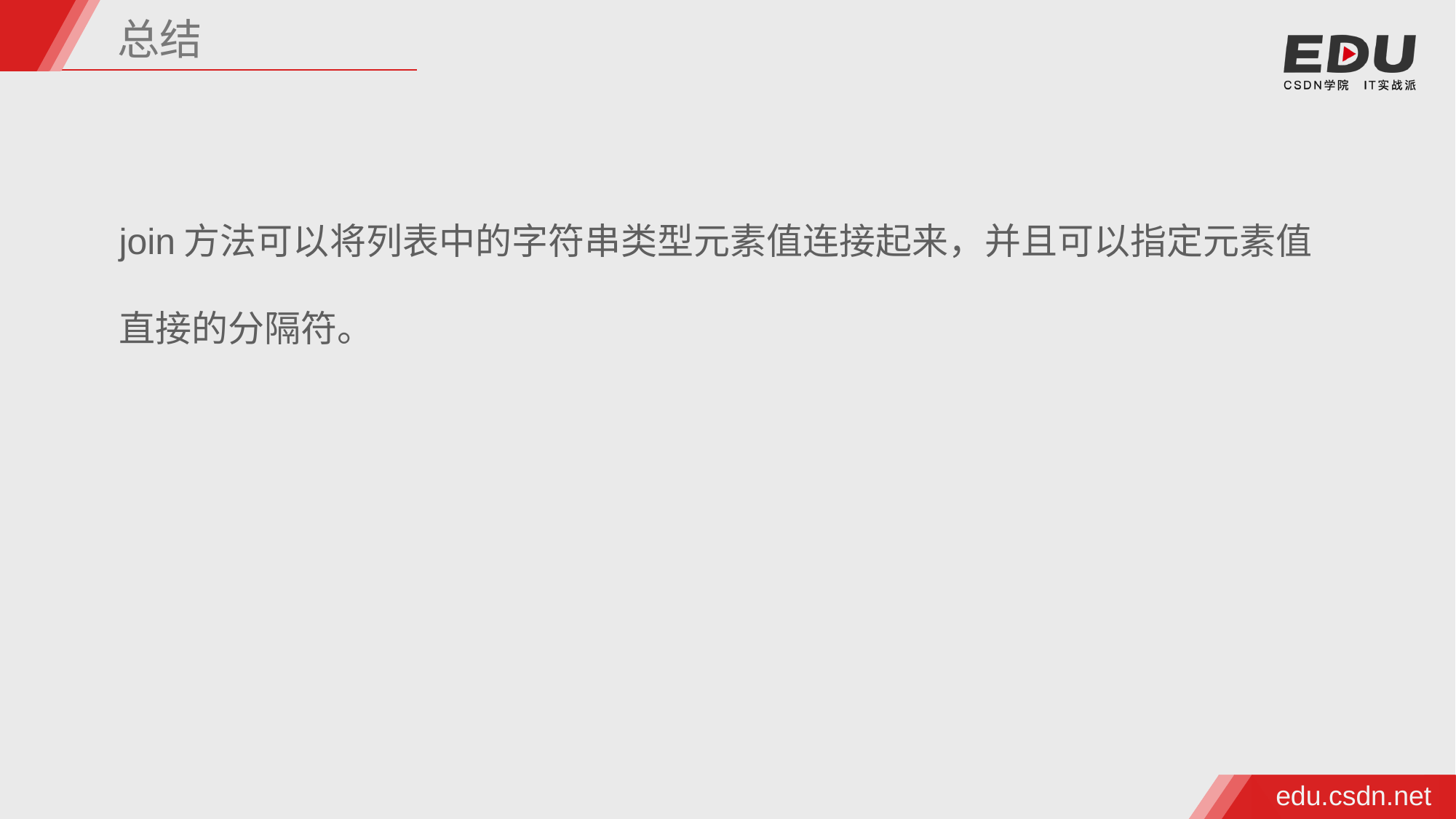

总结
join方法可以将列表中的字符串类型元素值连接起来，并且可以指定元素值
直接的分隔符。
edu.csdn.net